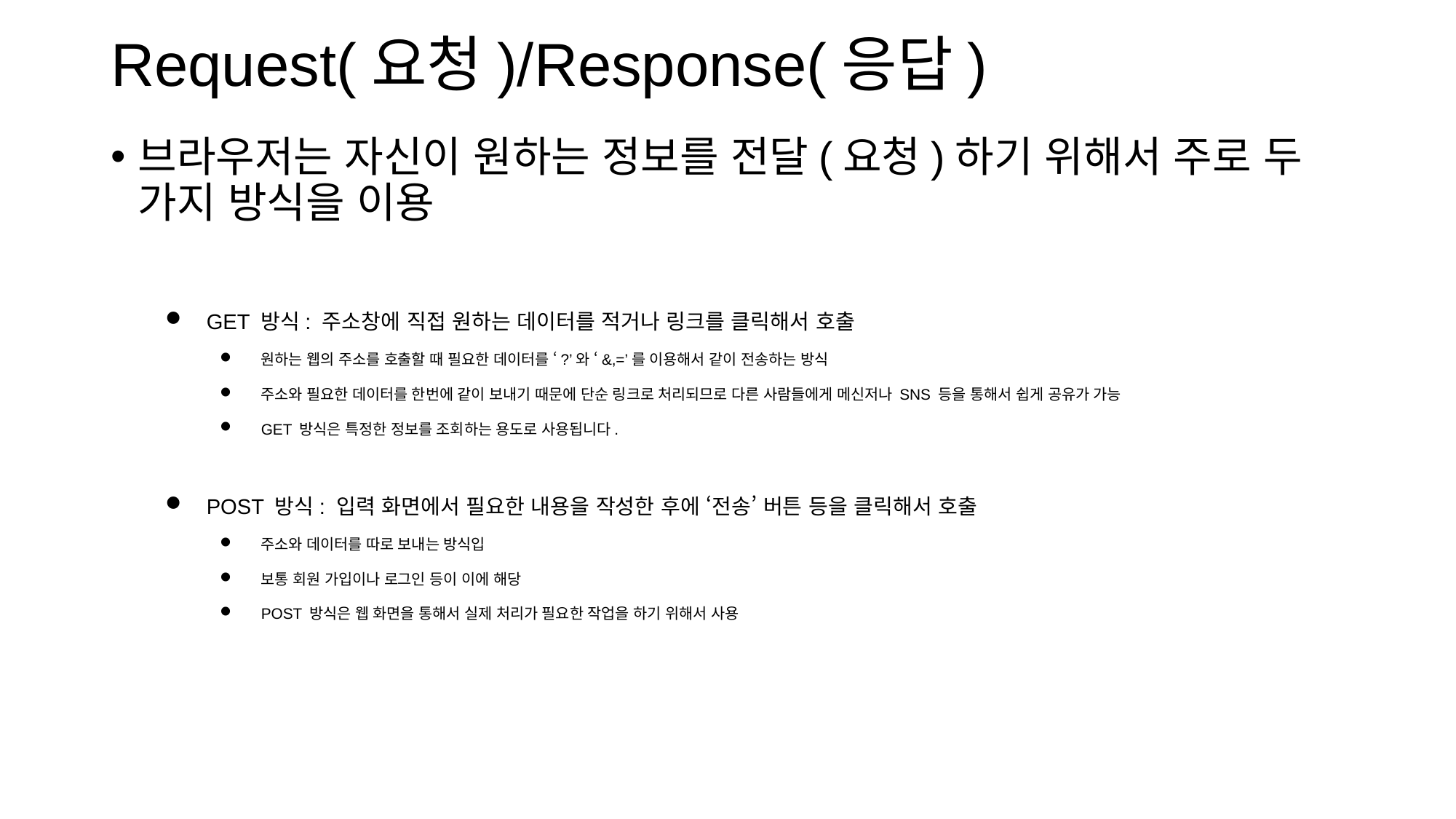

# Request(요청)/Response(응답)
브라우저는 자신이 원하는 정보를 전달(요청)하기 위해서 주로 두 가지 방식을 이용

GET 방식: 주소창에 직접 원하는 데이터를 적거나 링크를 클릭해서 호출
원하는 웹의 주소를 호출할 때 필요한 데이터를 ‘?’와 ‘&,=’를 이용해서 같이 전송하는 방식
주소와 필요한 데이터를 한번에 같이 보내기 때문에 단순 링크로 처리되므로 다른 사람들에게 메신저나 SNS 등을 통해서 쉽게 공유가 가능
GET 방식은 특정한 정보를 조회하는 용도로 사용됩니다.

POST 방식: 입력 화면에서 필요한 내용을 작성한 후에 ‘전송’ 버튼 등을 클릭해서 호출
주소와 데이터를 따로 보내는 방식입
보통 회원 가입이나 로그인 등이 이에 해당
POST 방식은 웹 화면을 통해서 실제 처리가 필요한 작업을 하기 위해서 사용